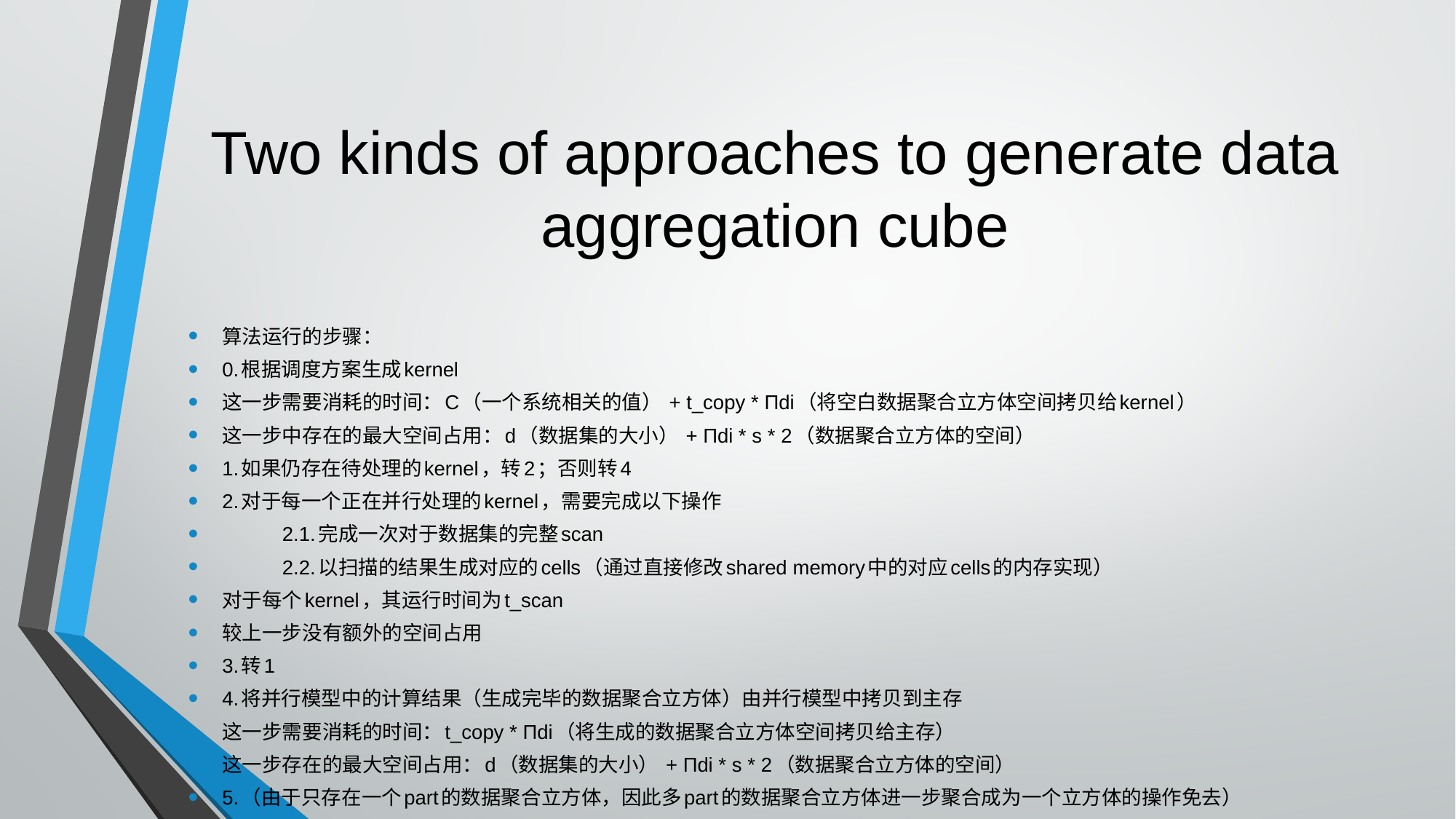

# Two kinds of approaches to generate data aggregation cube
算法运行的步骤：
0.根据调度方案生成kernel
这一步需要消耗的时间：C（一个系统相关的值） + t_copy * Πdi（将空白数据聚合立方体空间拷贝给kernel）
这一步中存在的最大空间占用：d（数据集的大小） + Πdi * s * 2（数据聚合立方体的空间）
1.如果仍存在待处理的kernel，转2；否则转4
2.对于每一个正在并行处理的kernel，需要完成以下操作
	2.1.完成一次对于数据集的完整scan
	2.2.以扫描的结果生成对应的cells（通过直接修改shared memory中的对应cells的内存实现）
对于每个kernel，其运行时间为t_scan
较上一步没有额外的空间占用
3.转1
4.将并行模型中的计算结果（生成完毕的数据聚合立方体）由并行模型中拷贝到主存
这一步需要消耗的时间：t_copy * Πdi（将生成的数据聚合立方体空间拷贝给主存）
这一步存在的最大空间占用：d（数据集的大小） + Πdi * s * 2（数据聚合立方体的空间）
5.（由于只存在一个part的数据聚合立方体，因此多part的数据聚合立方体进一步聚合成为一个立方体的操作免去）